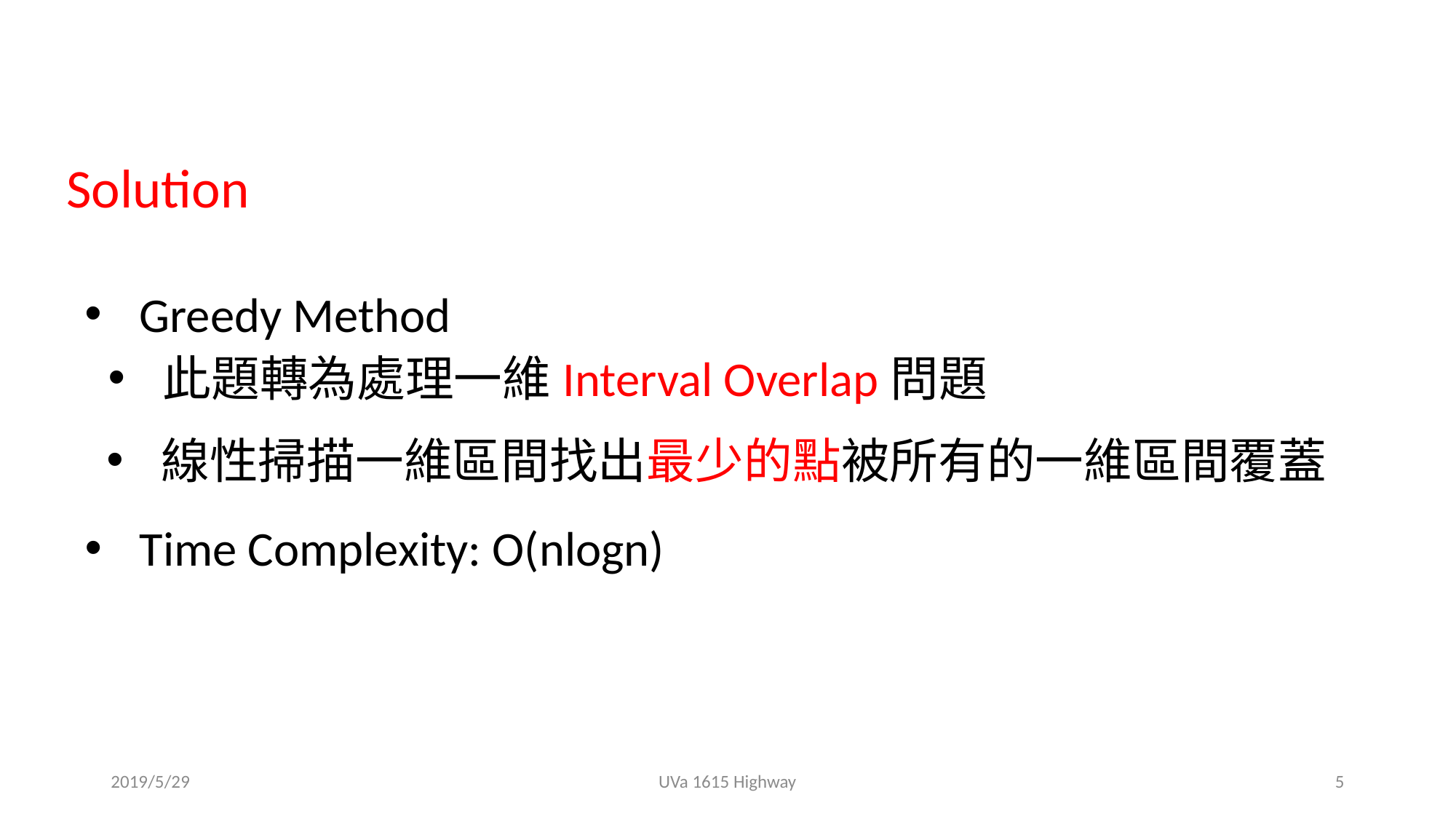

Solution
Greedy Method
此題轉為處理一維Interval Overlap問題
線性掃描一維區間找出最少的點被所有的一維區間覆蓋
Time Complexity: O(nlogn)
2019/5/29
UVa 1615 Highway
5